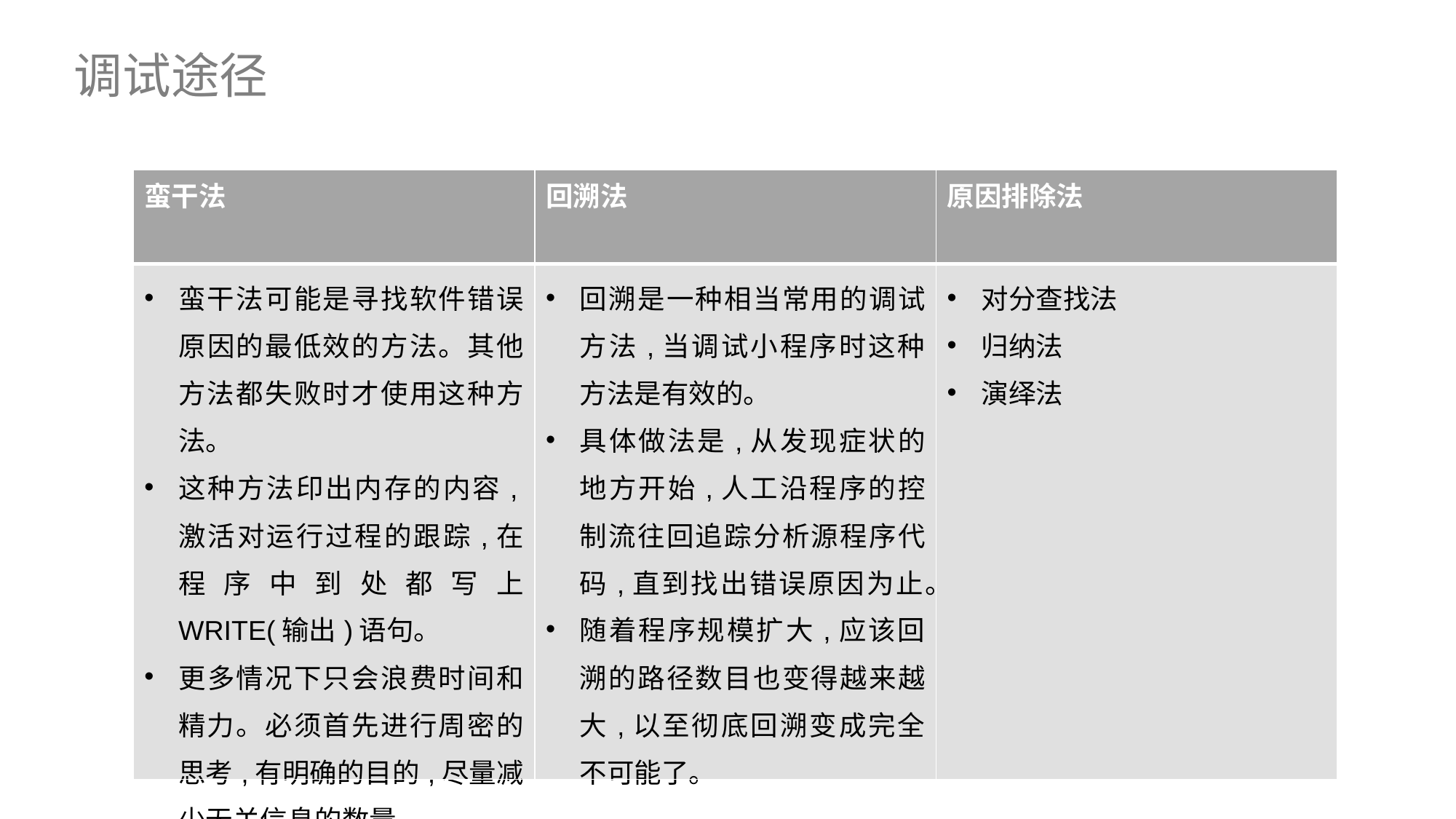

调试途径
| 蛮干法 | 回溯法 | 原因排除法 |
| --- | --- | --- |
| 蛮干法可能是寻找软件错误原因的最低效的方法。其他方法都失败时才使用这种方法。 这种方法印出内存的内容,激活对运行过程的跟踪,在程序中到处都写上 WRITE(输出)语句。 更多情况下只会浪费时间和精力。必须首先进行周密的思考,有明确的目的,尽量减少无关信息的数量。 | 回溯是一种相当常用的调试方法,当调试小程序时这种方法是有效的。 具体做法是,从发现症状的地方开始,人工沿程序的控制流往回追踪分析源程序代码,直到找出错误原因为止。 随着程序规模扩大,应该回溯的路径数目也变得越来越大,以至彻底回溯变成完全不可能了。 | 对分查找法 归纳法 演绎法 |